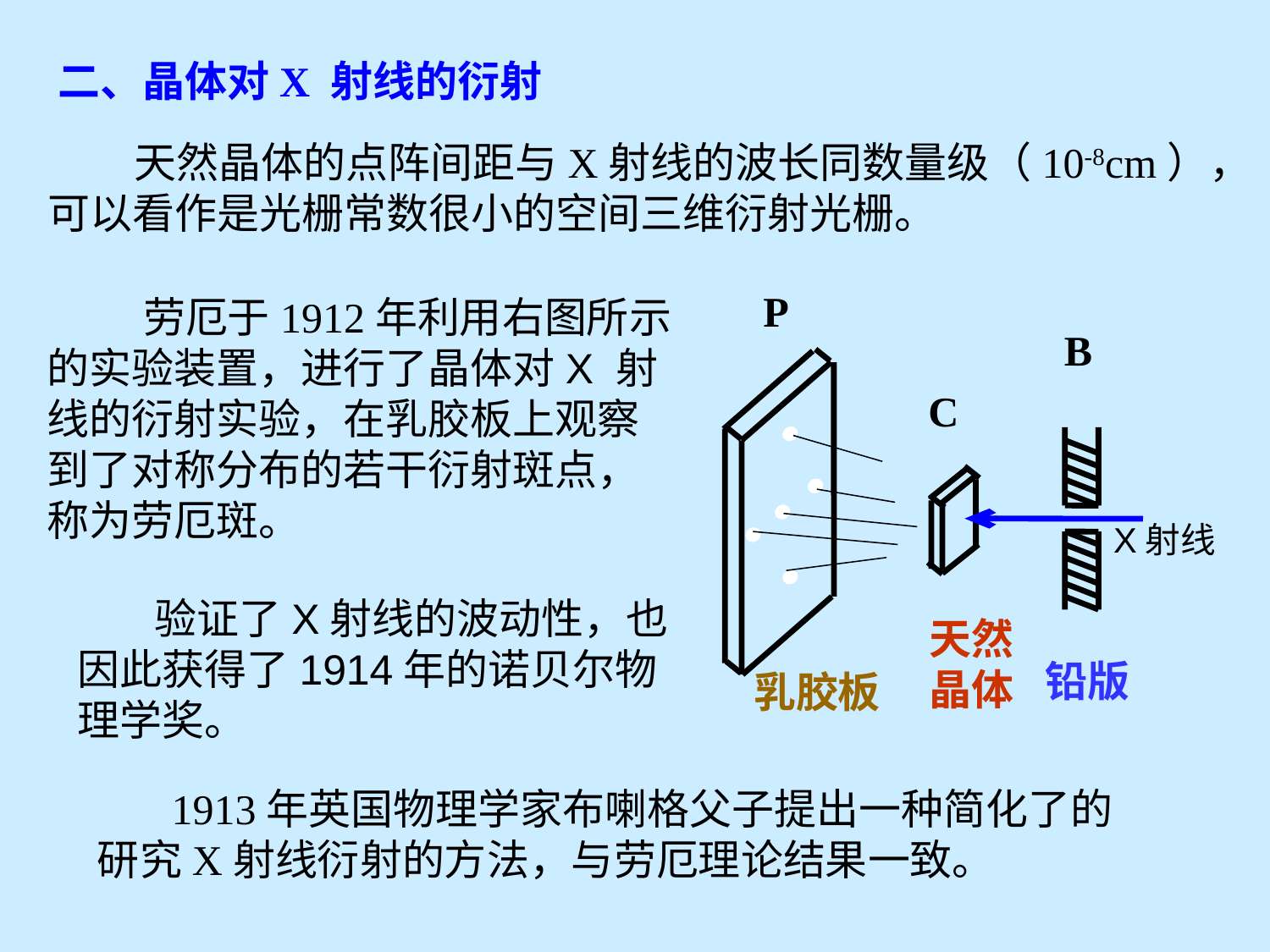

二、晶体对X 射线的衍射
        天然晶体的点阵间距与X射线的波长同数量级（10-8cm），
可以看作是光栅常数很小的空间三维衍射光栅。
P
B

C

天然
晶体
铅版
乳胶板

X射线
         劳厄于1912年利用右图所示
的实验装置，进行了晶体对X 射
线的衍射实验，在乳胶板上观察
到了对称分布的若干衍射斑点，
称为劳厄斑。
       验证了X射线的波动性，也因此获得了1914年的诺贝尔物理学奖。
       1913年英国物理学家布喇格父子提出一种简化了的研究X射线衍射的方法，与劳厄理论结果一致。